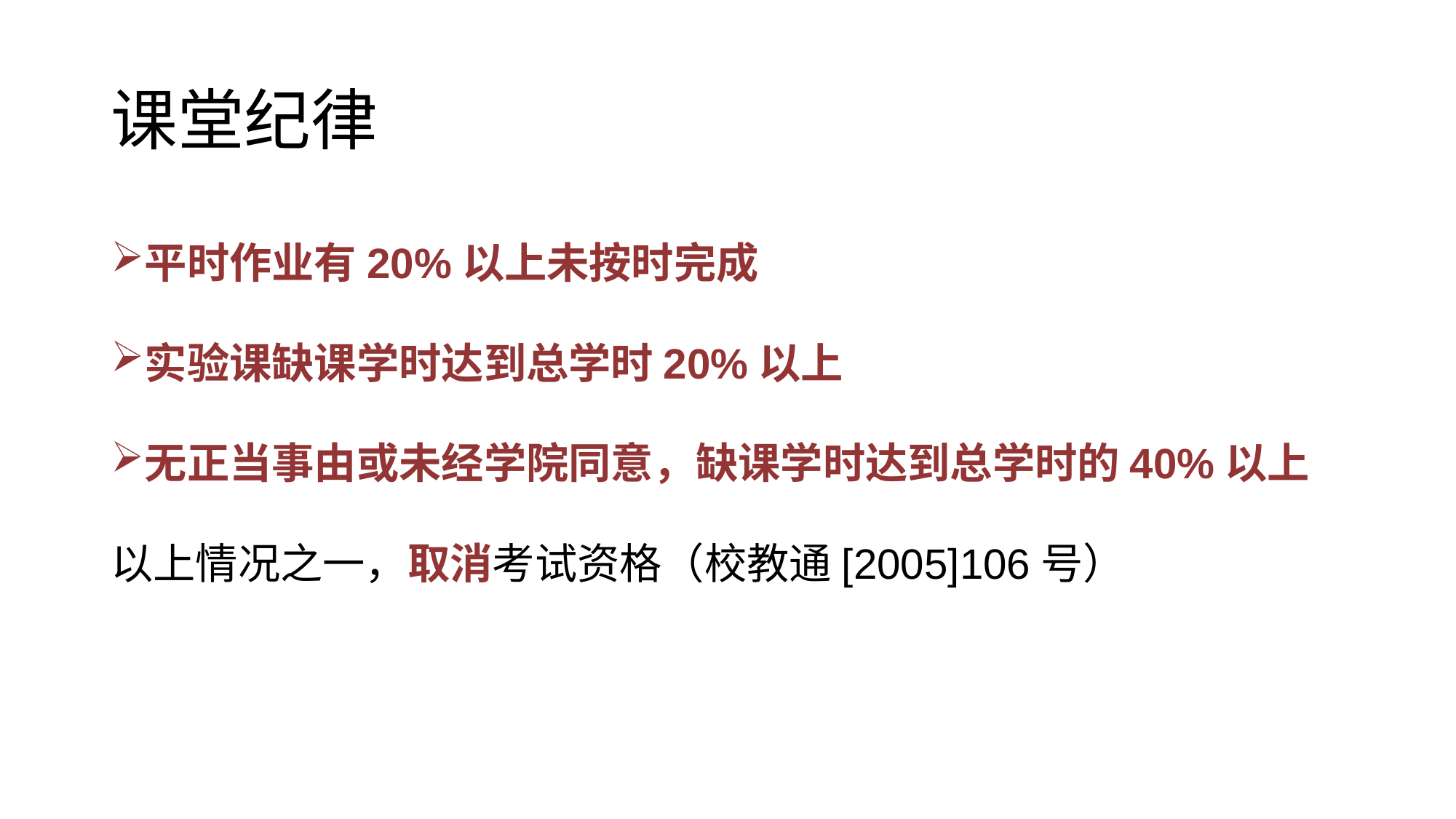

# 课堂纪律
平时作业有20%以上未按时完成
实验课缺课学时达到总学时20%以上
无正当事由或未经学院同意，缺课学时达到总学时的40%以上
以上情况之一，取消考试资格（校教通[2005]106号）